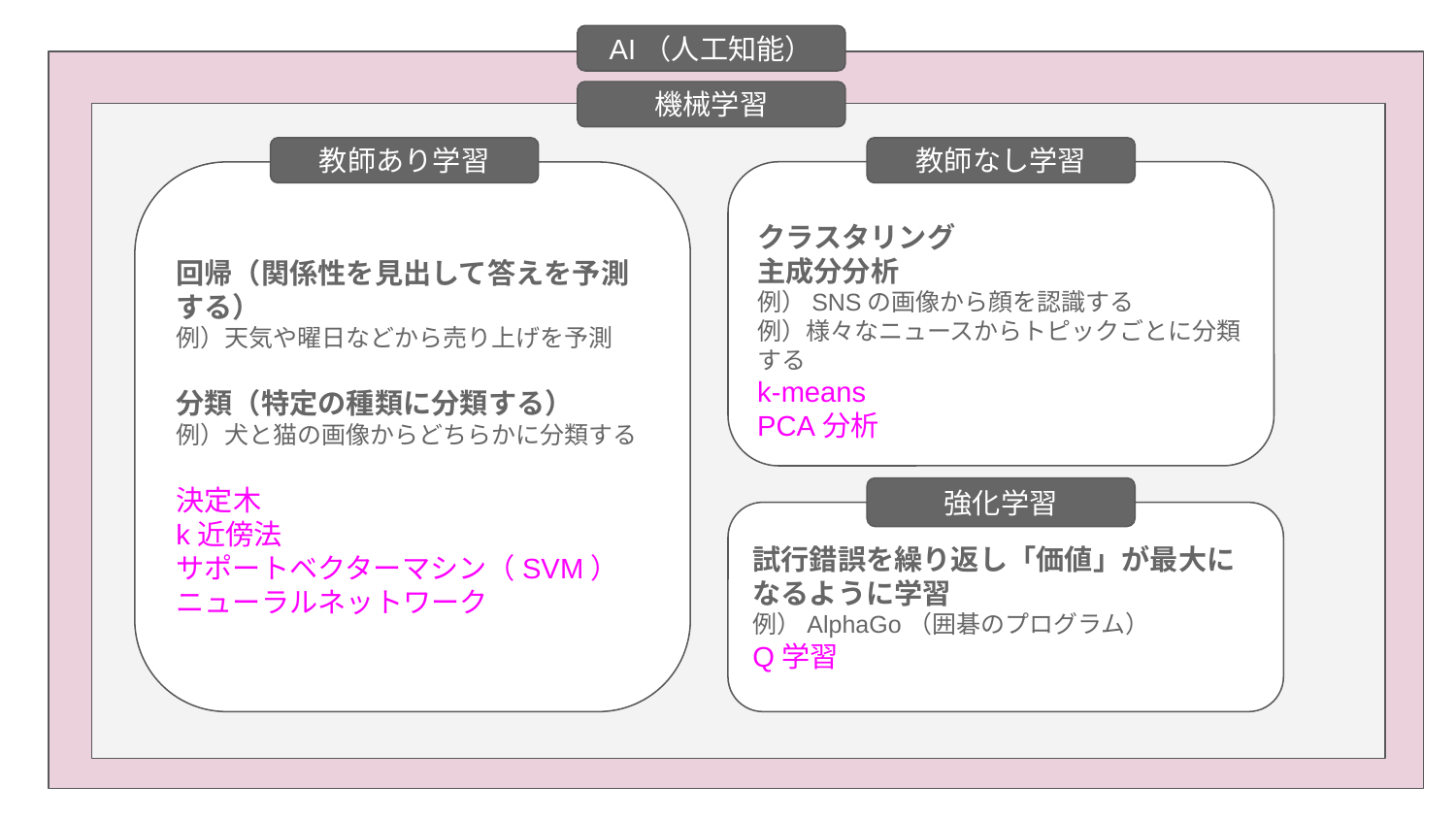

AI（人工知能）

機械学習

教師あり学習
教師なし学習

クラスタリング
主成分分析
例）SNSの画像から顔を認識する
例）様々なニュースからトピックごとに分類する
k-means
PCA分析
回帰（関係性を見出して答えを予測する）
例）天気や曜日などから売り上げを予測

分類（特定の種類に分類する）
例）犬と猫の画像からどちらかに分類する

決定木
k近傍法
サポートベクターマシン（SVM）
ニューラルネットワーク
強化学習
試行錯誤を繰り返し「価値」が最大になるように学習
例）AlphaGo（囲碁のプログラム）
Q学習